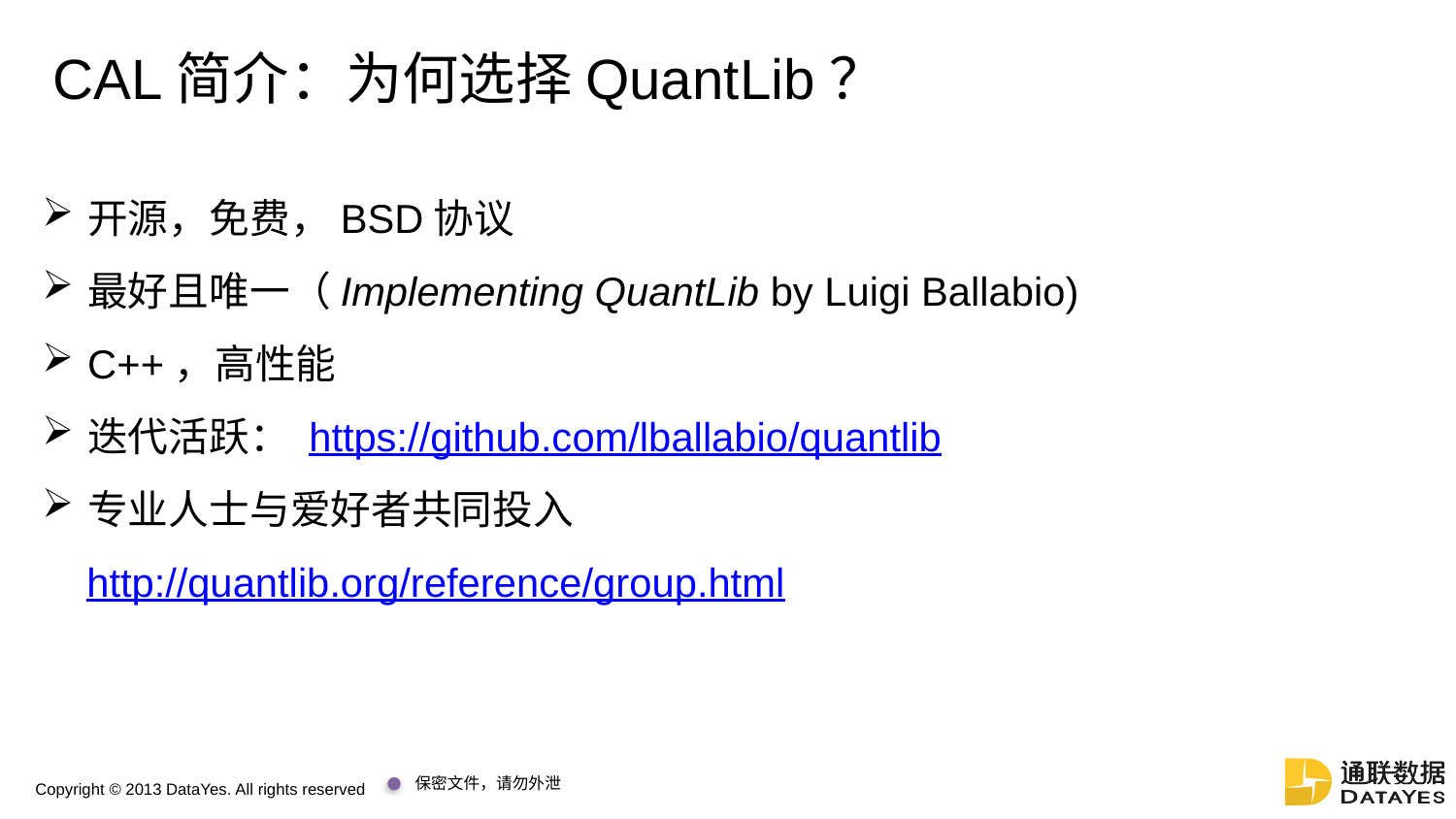

# CAL简介：为何选择QuantLib？
开源，免费，BSD协议
最好且唯一（Implementing QuantLib by Luigi Ballabio)
C++，高性能
迭代活跃： https://github.com/lballabio/quantlib
专业人士与爱好者共同投入
    http://quantlib.org/reference/group.html